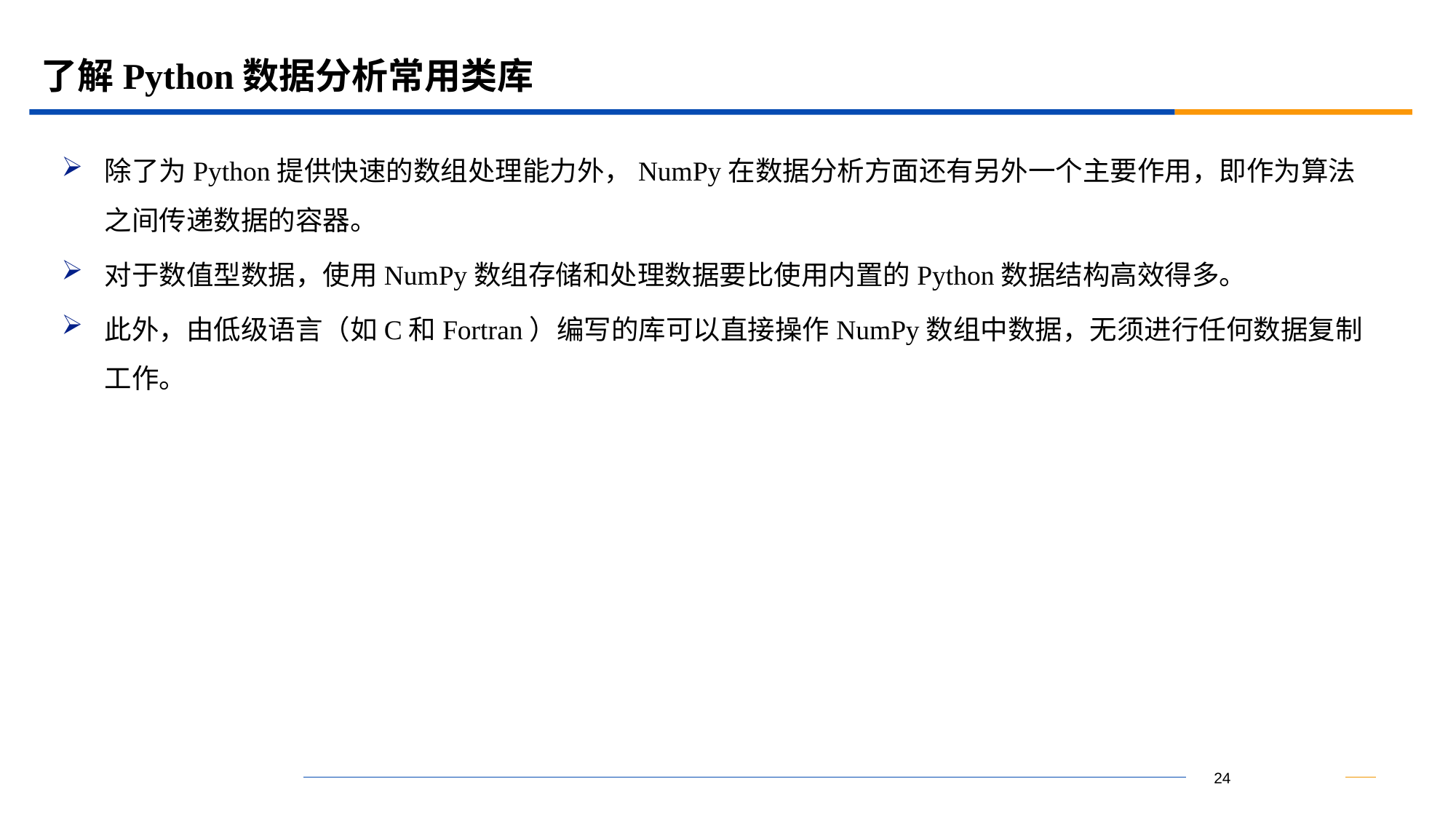

# 了解Python数据分析常用类库
除了为Python提供快速的数组处理能力外，NumPy在数据分析方面还有另外一个主要作用，即作为算法之间传递数据的容器。
对于数值型数据，使用NumPy数组存储和处理数据要比使用内置的Python数据结构高效得多。
此外，由低级语言（如C和Fortran）编写的库可以直接操作NumPy数组中数据，无须进行任何数据复制工作。